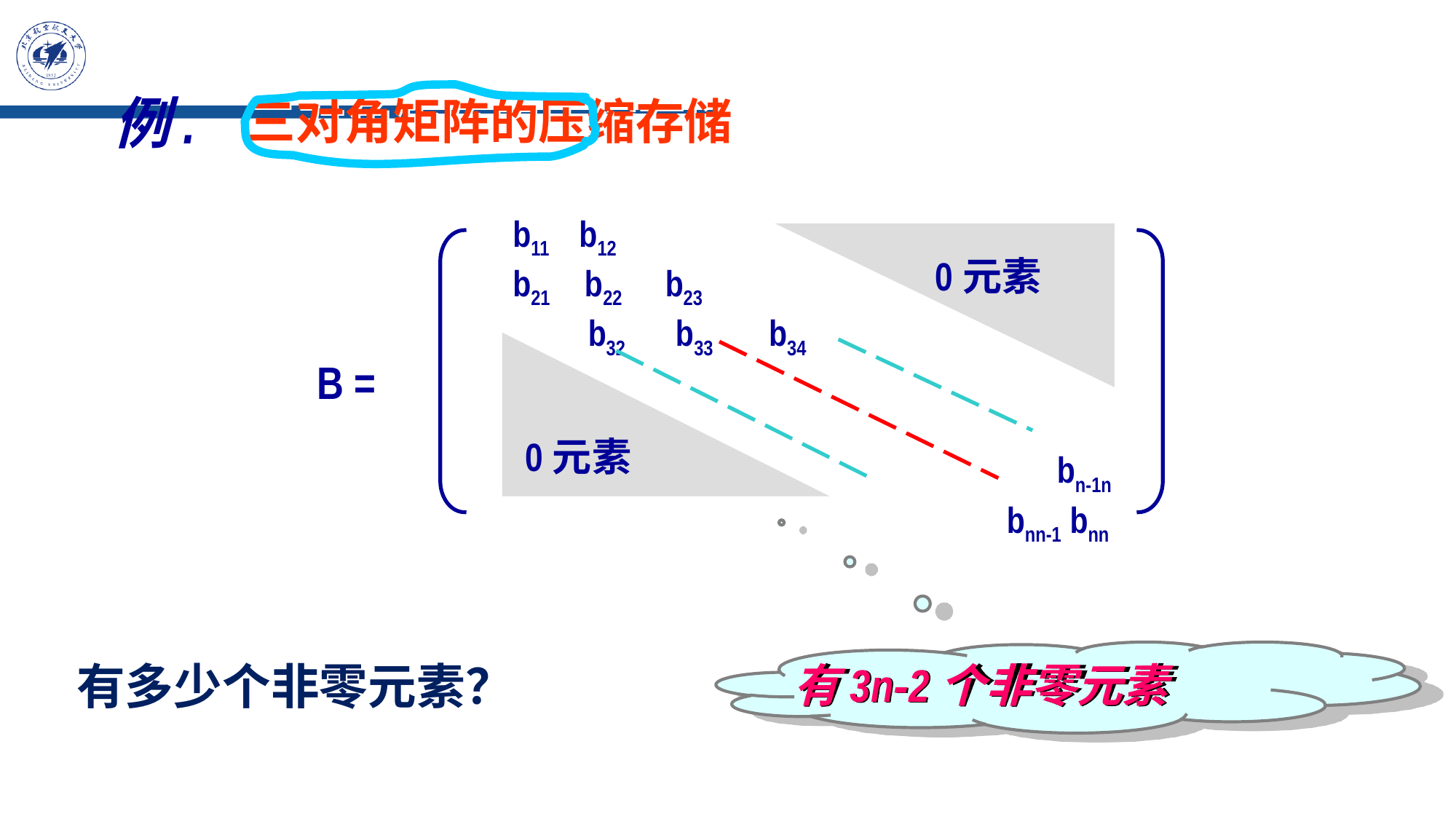

三对角矩阵的压缩存储
例.

          b11    b12
          b21     b22      b23
                   b32      b33           b34

                                                                           bn-1n
                                                                     bnn-1 bnn

0元素

B =

0元素

有3n-2个非零元素
有多少个非零元素？